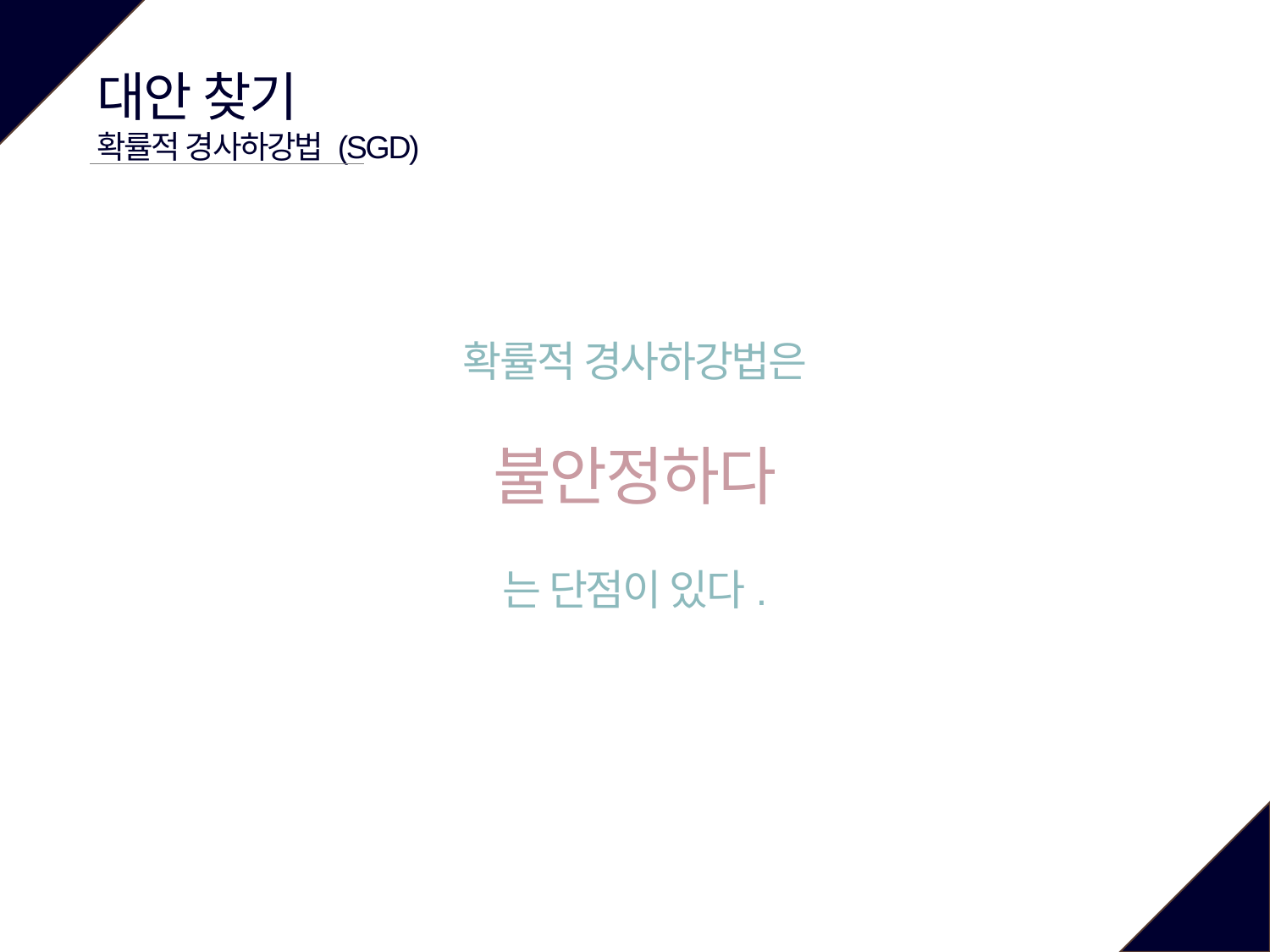

대안 찾기
확률적 경사하강법 (SGD)
확률적 경사하강법은

불안정하다

는 단점이 있다.